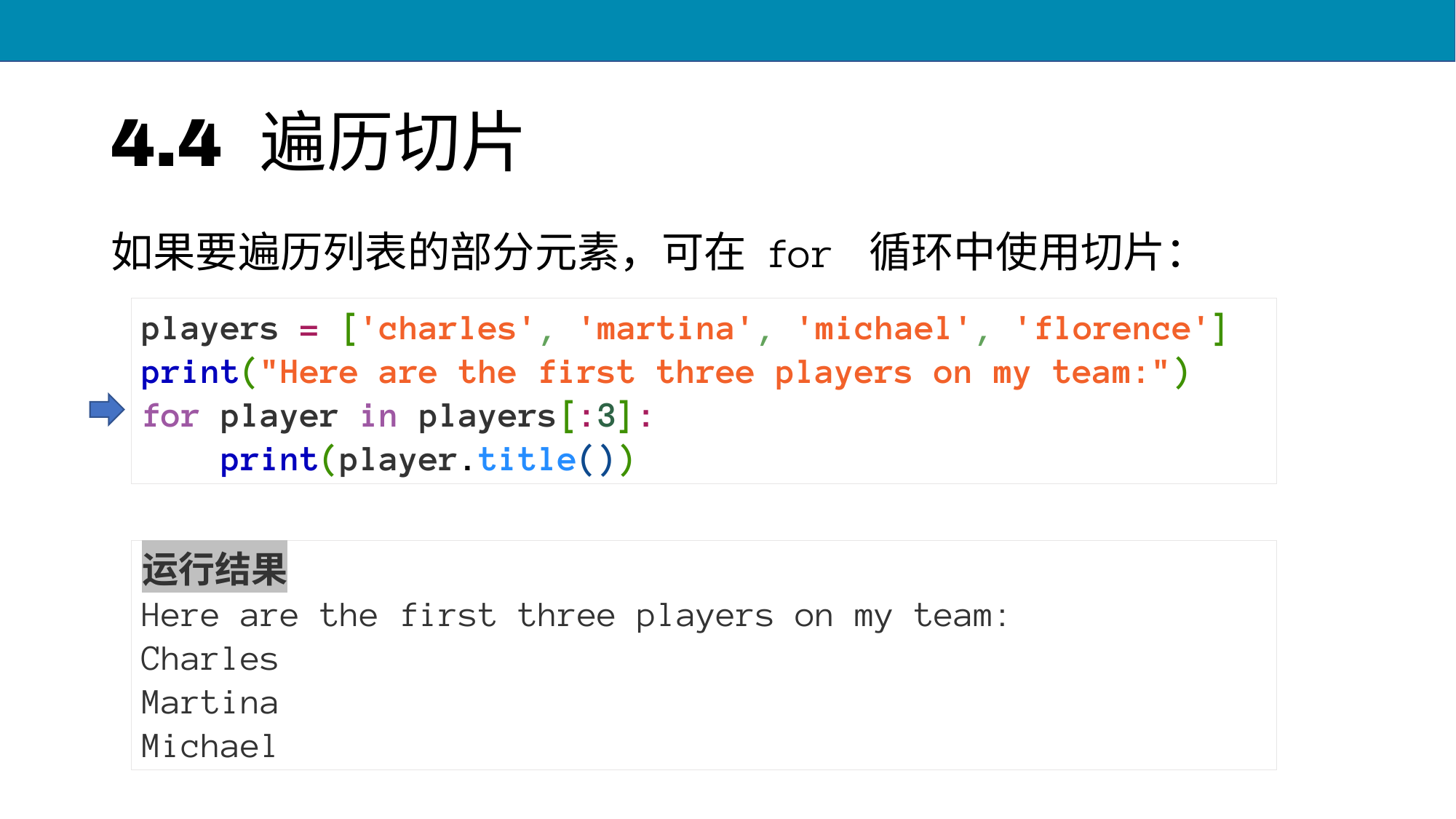

# 4.4 遍历切片
如果要遍历列表的部分元素，可在 for 循环中使用切片：

players = ['charles', 'martina', 'michael', 'florence']
print("Here are the first three players on my team:")
for player in players[:3]:
    print(player.title())

运行结果
Here are the first three players on my team:
Charles
Martina
Michael